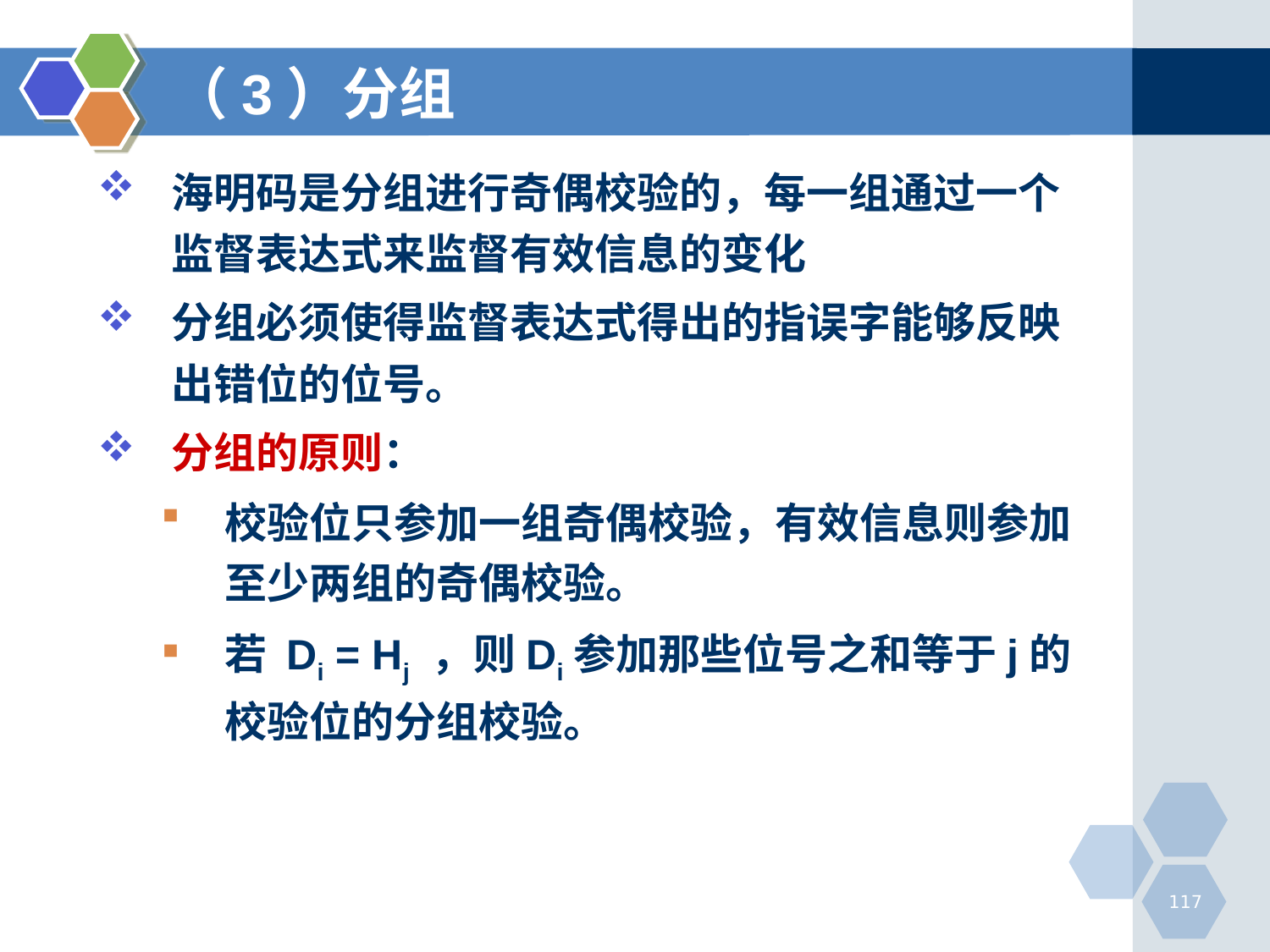

# （3）分组
海明码是分组进行奇偶校验的，每一组通过一个监督表达式来监督有效信息的变化
分组必须使得监督表达式得出的指误字能够反映出错位的位号。
分组的原则：
校验位只参加一组奇偶校验，有效信息则参加至少两组的奇偶校验。
若 Di = Hj ，则Di参加那些位号之和等于j的校验位的分组校验。
117